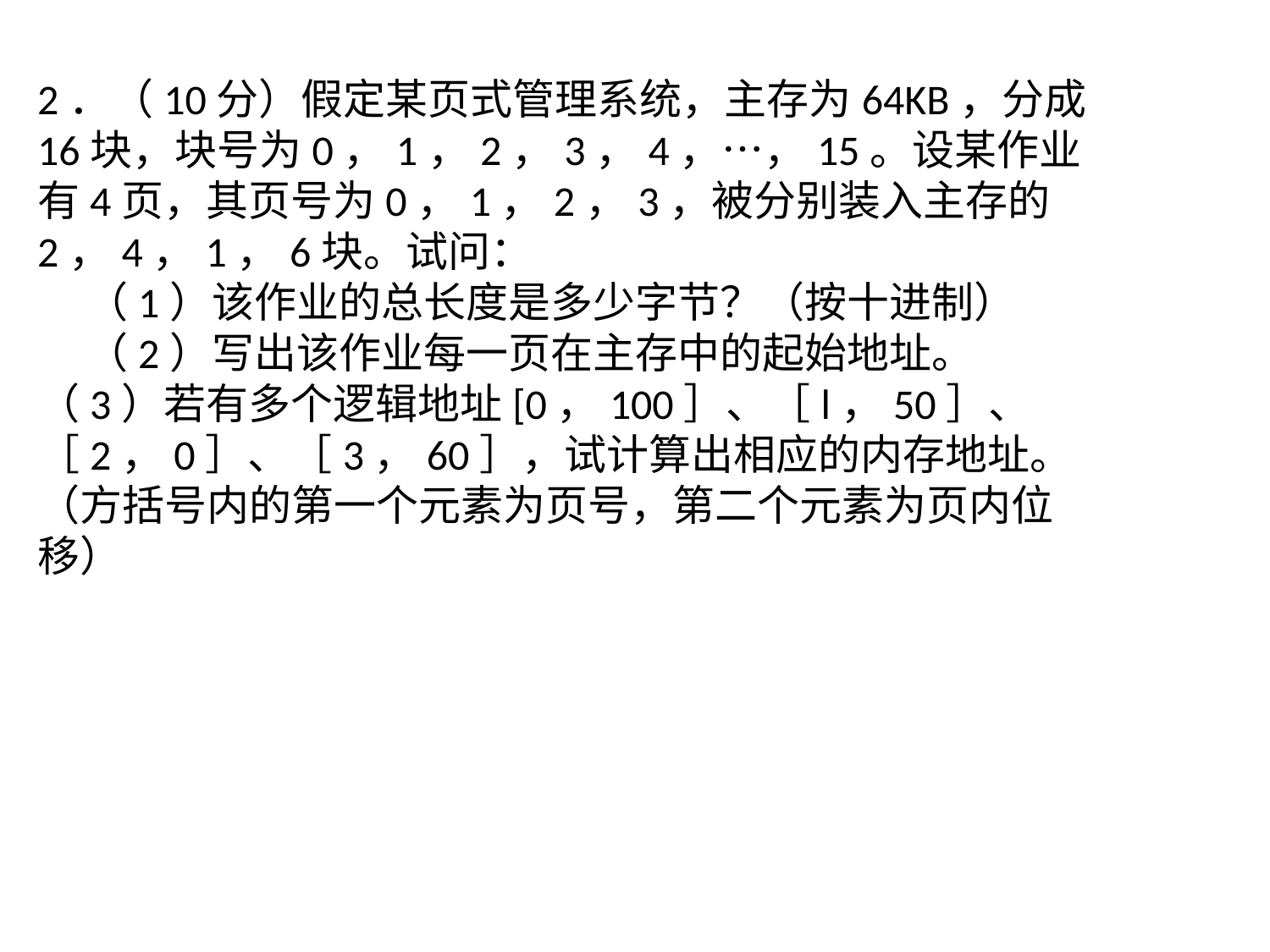

2．（10分）假定某页式管理系统，主存为64KB，分成16块，块号为0，1，2，3，4，…，15。设某作业有4页，其页号为0，1，2，3，被分别装入主存的2，4，1，6块。试问：
    （1）该作业的总长度是多少字节？（按十进制）
    （2）写出该作业每一页在主存中的起始地址。
（3）若有多个逻辑地址[0，100］、［l，50］、［2，0］、［3，60］，试计算出相应的内存地址。（方括号内的第一个元素为页号，第二个元素为页内位移）